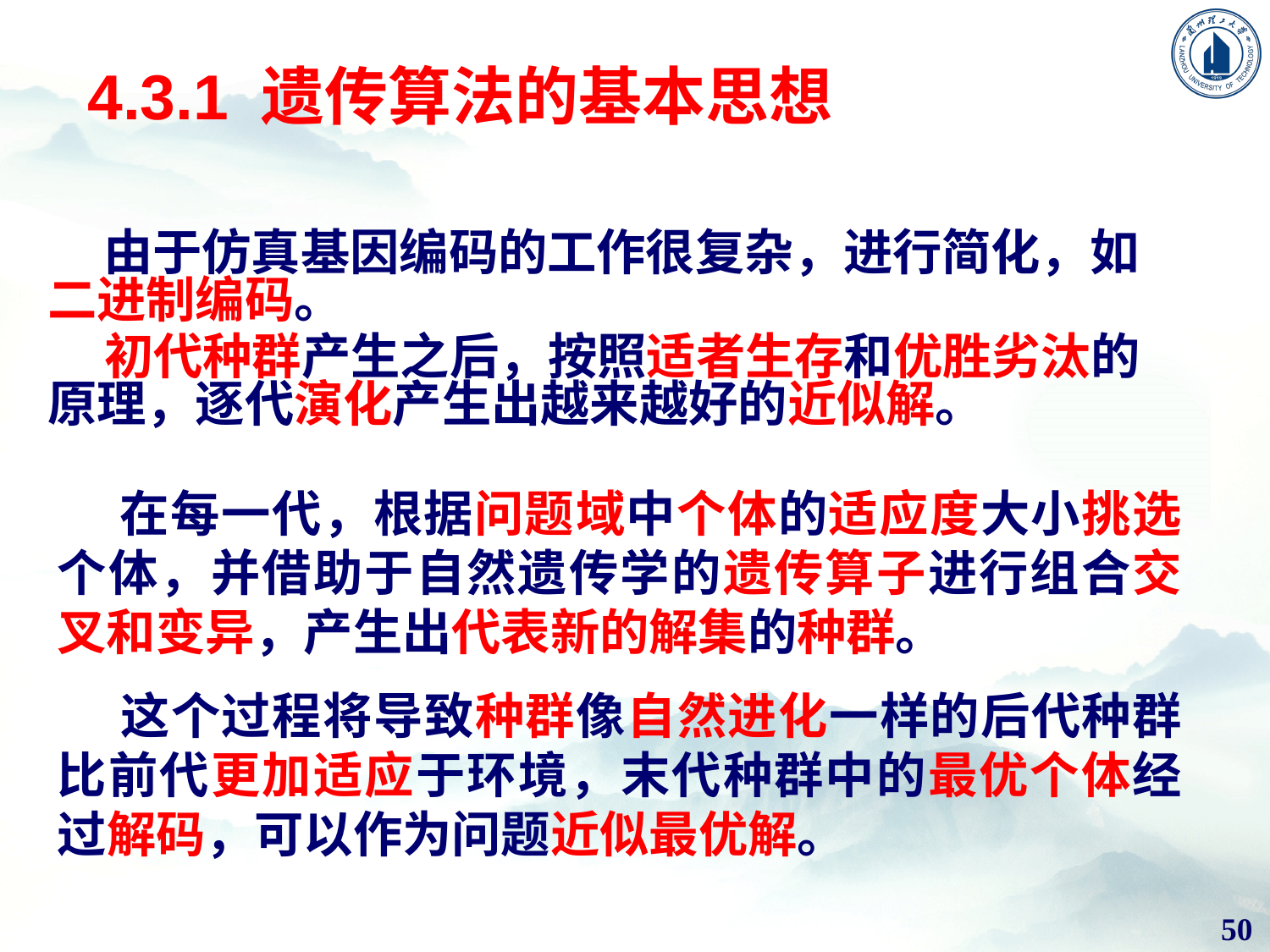

# 4.3.1 遗传算法的基本思想
    由于仿真基因编码的工作很复杂，进行简化，如二进制编码。
    初代种群产生之后，按照适者生存和优胜劣汰的原理，逐代演化产生出越来越好的近似解。
    在每一代，根据问题域中个体的适应度大小挑选个体，并借助于自然遗传学的遗传算子进行组合交叉和变异，产生出代表新的解集的种群。
    这个过程将导致种群像自然进化一样的后代种群比前代更加适应于环境，末代种群中的最优个体经过解码，可以作为问题近似最优解。
50